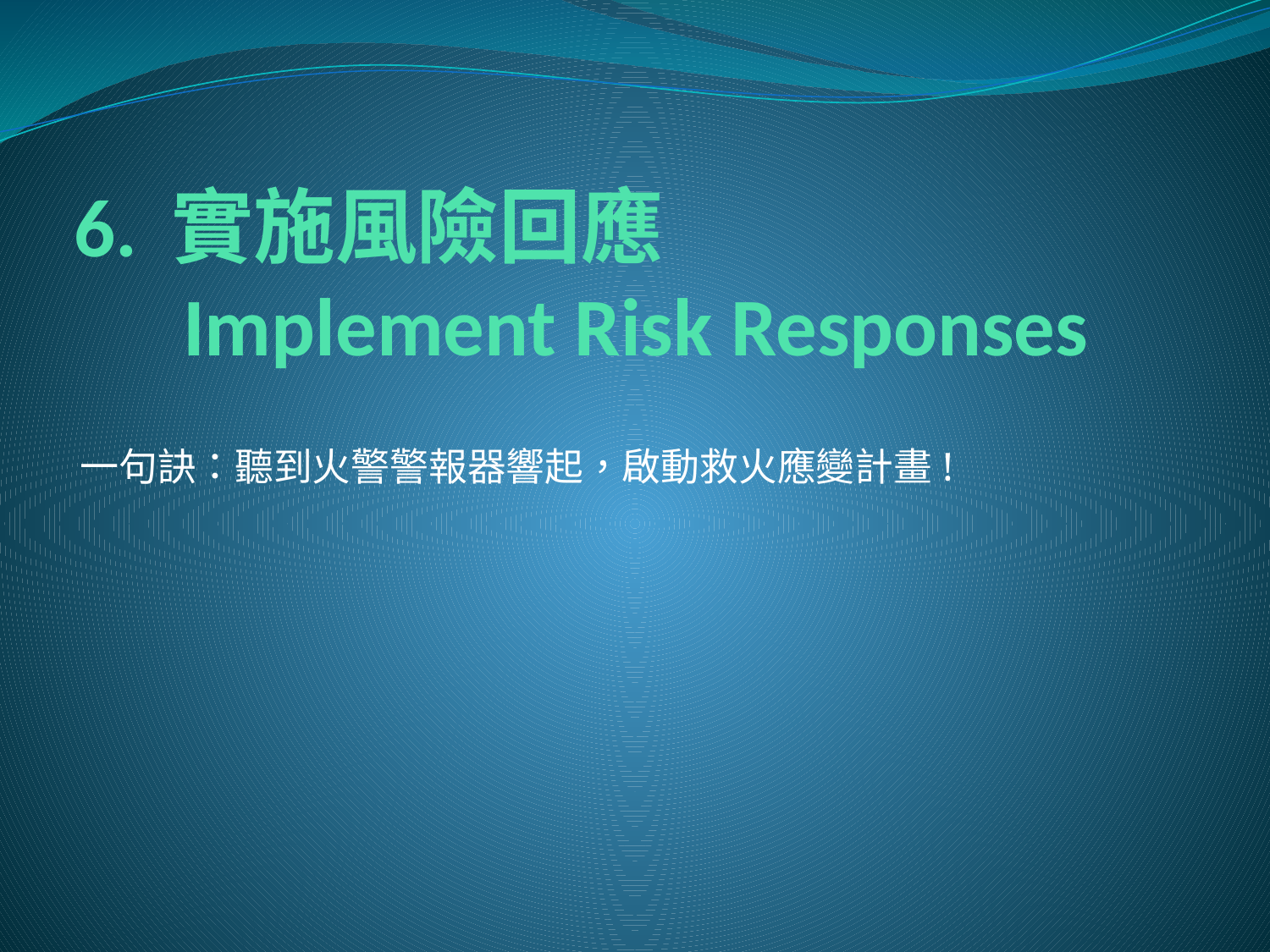

# 6. 實施風險回應 Implement Risk Responses
一句訣：聽到火警警報器響起，啟動救火應變計畫!